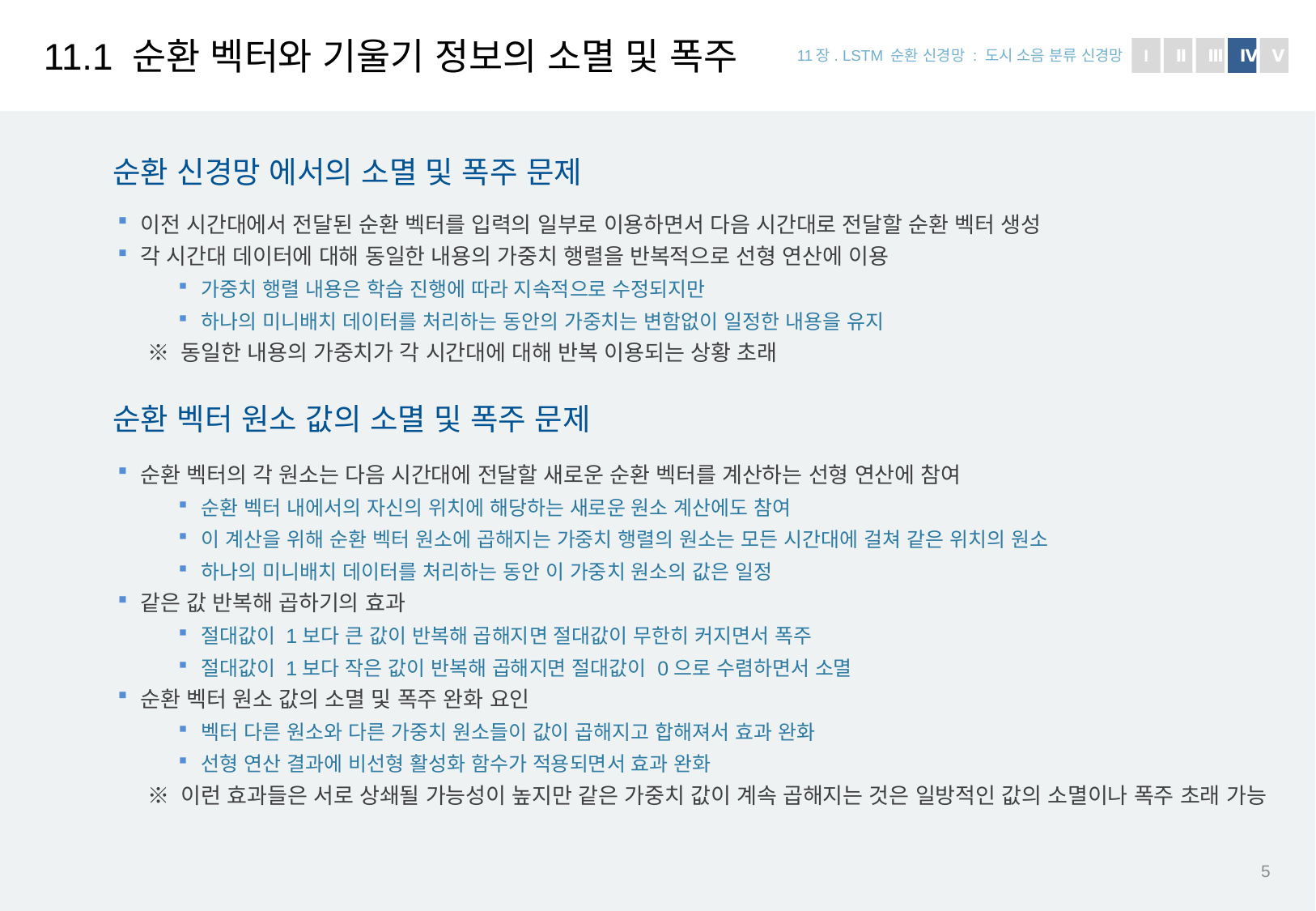

# 11.1 순환 벡터와 기울기 정보의 소멸 및 폭주
11장. LSTM 순환 신경망 : 도시 소음 분류 신경망
I
Ⅱ
Ⅲ
Ⅳ
Ⅴ
순환 신경망 에서의 소멸 및 폭주 문제
Ⅳ
이전 시간대에서 전달된 순환 벡터를 입력의 일부로 이용하면서 다음 시간대로 전달할 순환 벡터 생성
각 시간대 데이터에 대해 동일한 내용의 가중치 행렬을 반복적으로 선형 연산에 이용
가중치 행렬 내용은 학습 진행에 따라 지속적으로 수정되지만
하나의 미니배치 데이터를 처리하는 동안의 가중치는 변함없이 일정한 내용을 유지
     ※ 동일한 내용의 가중치가 각 시간대에 대해 반복 이용되는 상황 초래
순환 벡터 원소 값의 소멸 및 폭주 문제
순환 벡터의 각 원소는 다음 시간대에 전달할 새로운 순환 벡터를 계산하는 선형 연산에 참여
순환 벡터 내에서의 자신의 위치에 해당하는 새로운 원소 계산에도 참여
이 계산을 위해 순환 벡터 원소에 곱해지는 가중치 행렬의 원소는 모든 시간대에 걸쳐 같은 위치의 원소
하나의 미니배치 데이터를 처리하는 동안 이 가중치 원소의 값은 일정
같은 값 반복해 곱하기의 효과
절대값이 1보다 큰 값이 반복해 곱해지면 절대값이 무한히 커지면서 폭주
절대값이 1보다 작은 값이 반복해 곱해지면 절대값이 0으로 수렴하면서 소멸
순환 벡터 원소 값의 소멸 및 폭주 완화 요인
벡터 다른 원소와 다른 가중치 원소들이 값이 곱해지고 합해져서 효과 완화
선형 연산 결과에 비선형 활성화 함수가 적용되면서 효과 완화
     ※ 이런 효과들은 서로 상쇄될 가능성이 높지만 같은 가중치 값이 계속 곱해지는 것은 일방적인 값의 소멸이나 폭주 초래 가능
5